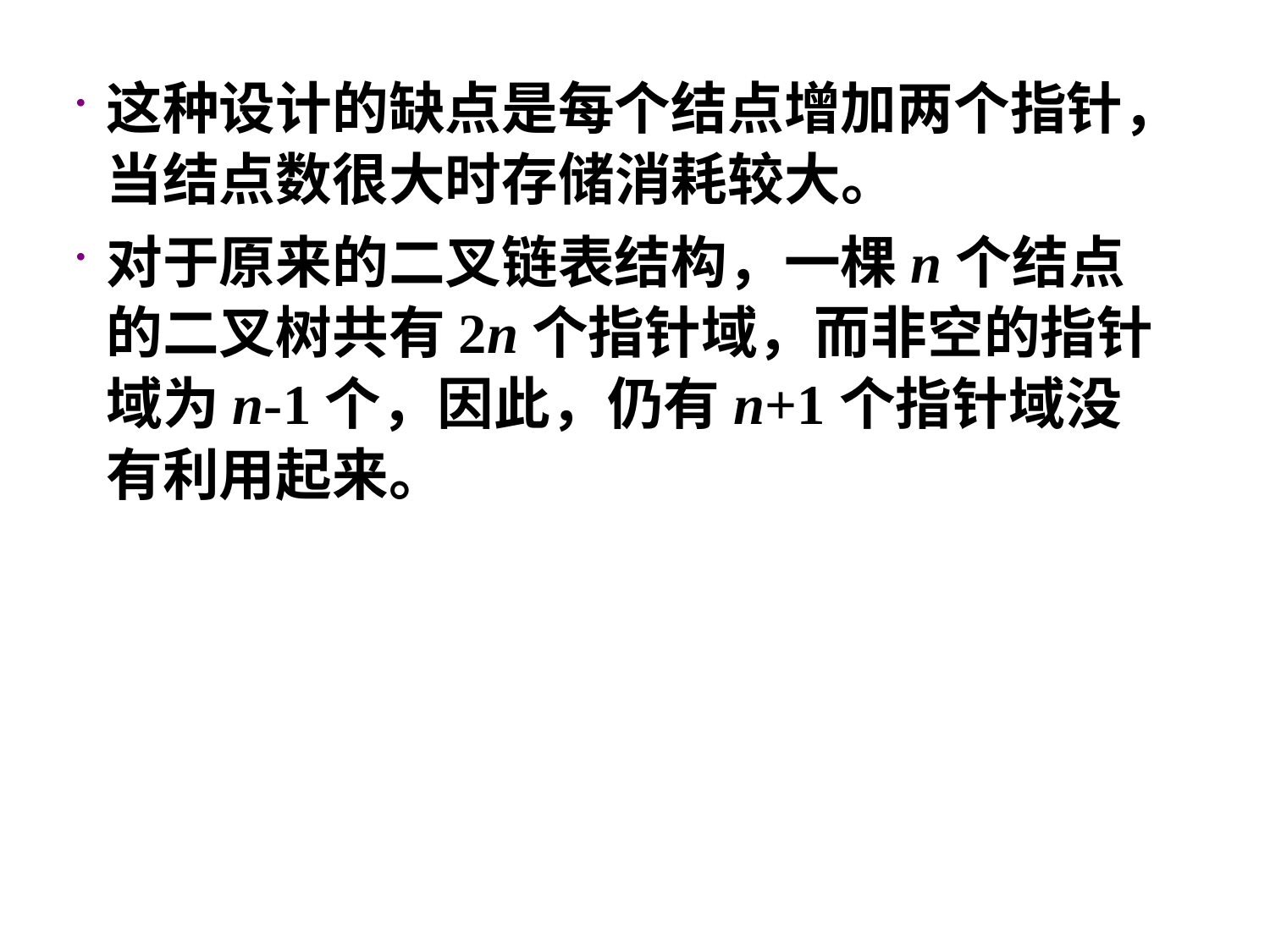

这种设计的缺点是每个结点增加两个指针，当结点数很大时存储消耗较大。
对于原来的二叉链表结构，一棵n个结点的二叉树共有2n个指针域，而非空的指针域为n-1个，因此，仍有n+1个指针域没有利用起来。